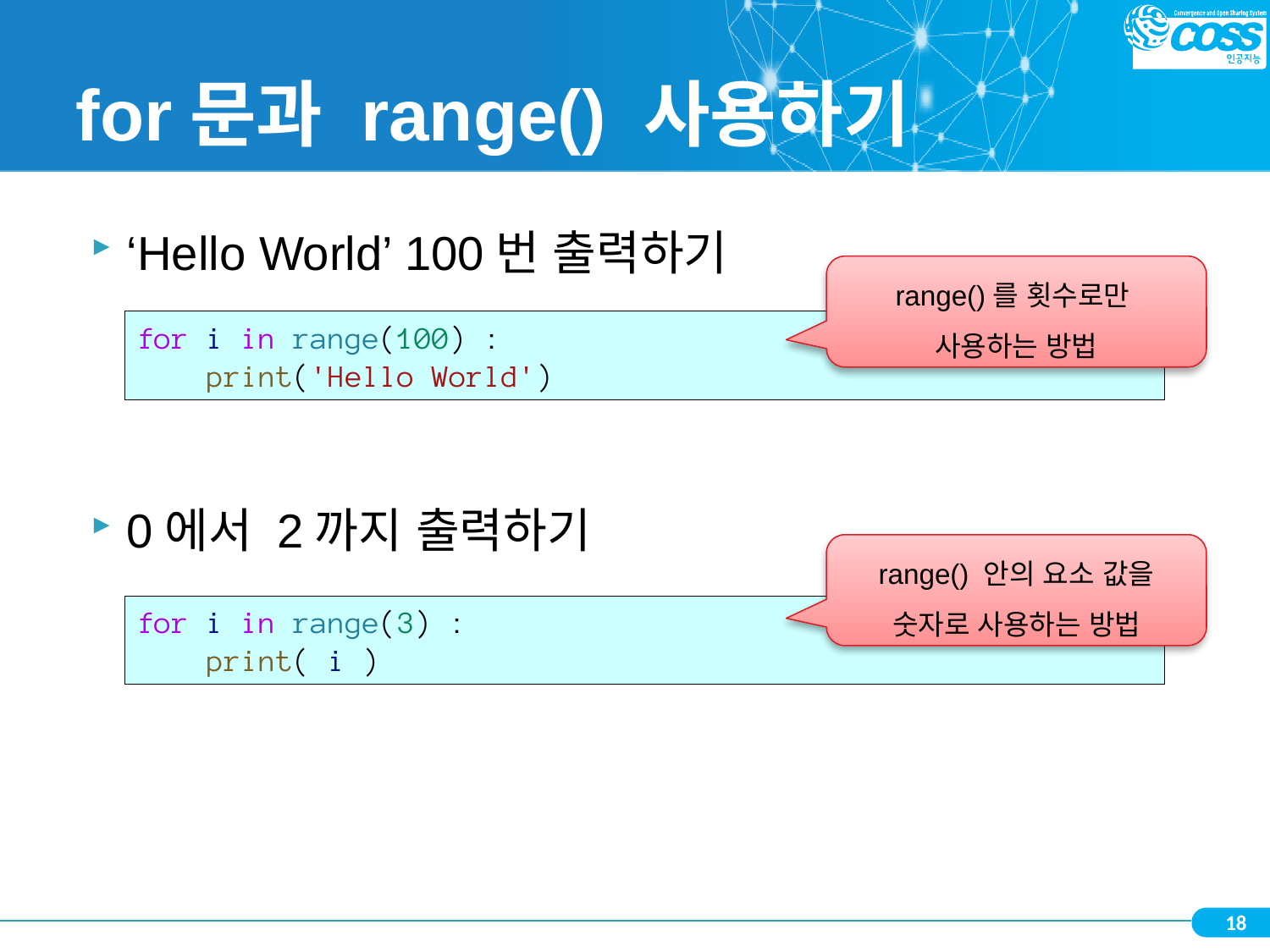

# for문과 range() 사용하기
‘Hello World’ 100번 출력하기

0에서 2까지 출력하기
range()를 횟수로만
사용하는 방법
for i in range(100) :
    print('Hello World')
range() 안의 요소 값을
숫자로 사용하는 방법
for i in range(3) :
    print( i )